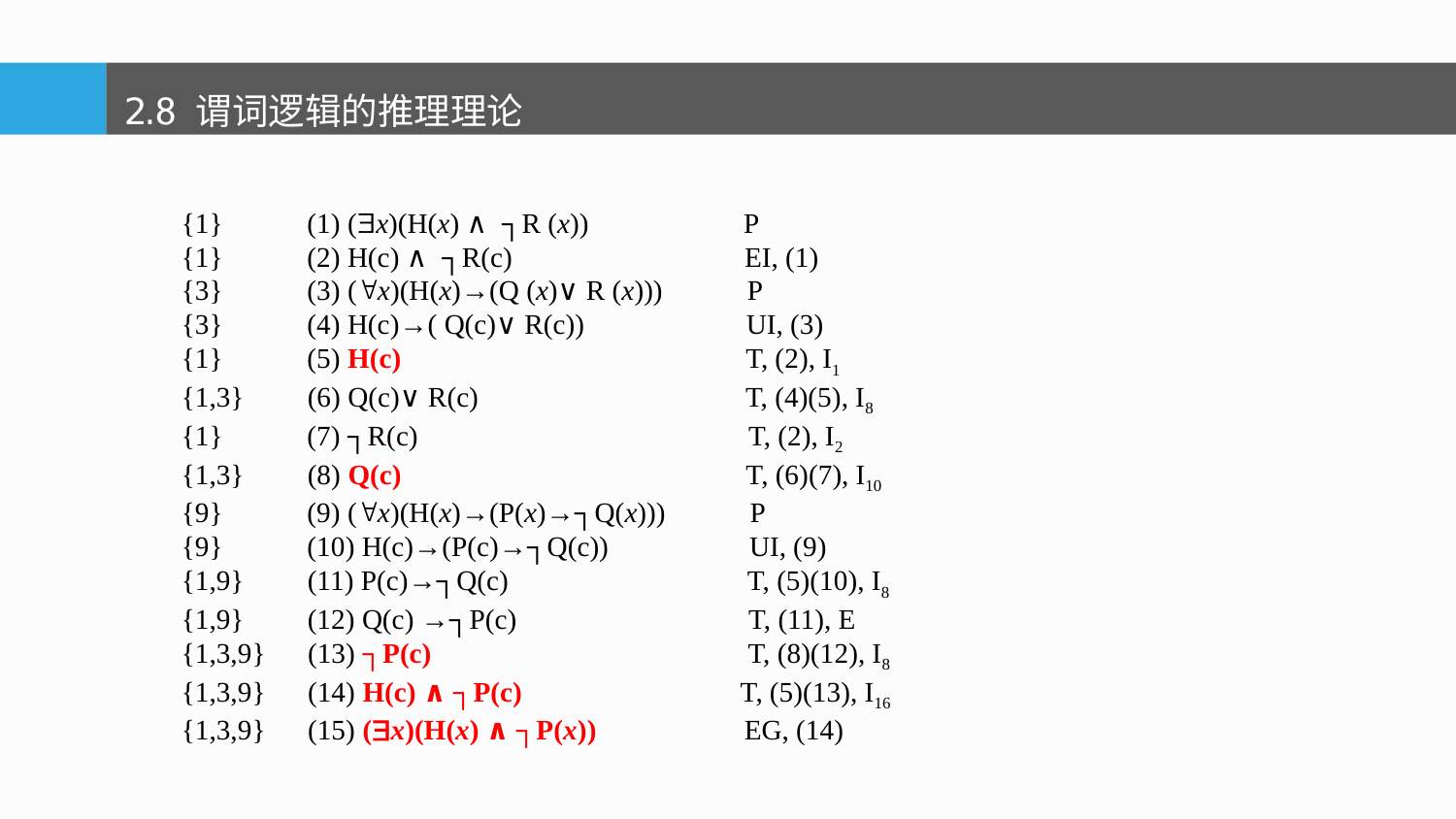

2.8 谓词逻辑的推理理论

{1}            (1) (∃x)(H(x) ∧ ┐R (x))                      P
{1}            (2) H(c) ∧ ┐R(c)                                 EI, (1)
{3}            (3) (∀x)(H(x)→(Q (x)∨R (x)))            P
{3}            (4) H(c)→( Q(c)∨R(c))                       UI, (3)
{1}            (5) H(c)                                                 T, (2), I1
{1,3}         (6) Q(c)∨R(c)                                      T, (4)(5), I8
{1}            (7) ┐R(c)                                               T, (2), I2
{1,3}         (8) Q(c)                                                 T, (6)(7), I10
{9}            (9) (∀x)(H(x)→(P(x)→┐Q(x)))            P
{9}            (10) H(c)→(P(c)→┐Q(c))                    UI, (9)
{1,9}         (11) P(c)→┐Q(c)                                  T, (5)(10), I8
{1,9}         (12) Q(c) →┐P(c)                                 T, (11), E
{1,3,9}      (13) ┐P(c)                                             T, (8)(12), I8
{1,3,9}      (14) H(c) ∧ ┐P(c)                               T, (5)(13), I16
{1,3,9}      (15) (∃x)(H(x) ∧ ┐P(x))                     EG, (14)